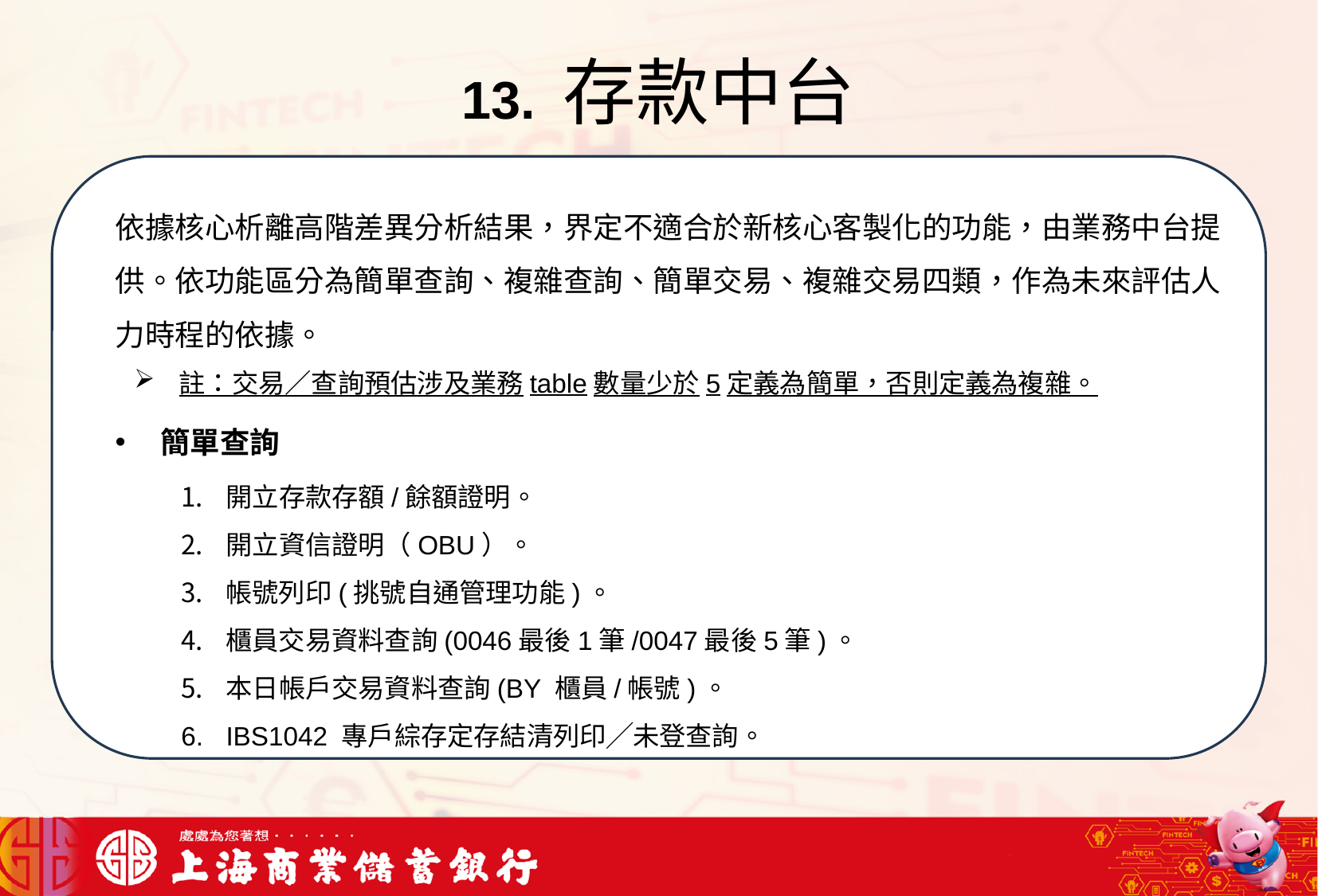

# 13. 存款中台
我們可以將信用卡相關資料存在一個檔案中，將這些檔案中的文字進行詞向量的轉換，把文字轉成數字向量存在向量資料庫中，透過檢索器在向量資料庫搜尋與用戶問題最接近的資訊，透過生成器，生成最合適的答案回覆用戶
依據核心析離高階差異分析結果，界定不適合於新核心客製化的功能，由業務中台提供。依功能區分為簡單查詢、複雜查詢、簡單交易、複雜交易四類，作為未來評估人力時程的依據。

簡單查詢

註：交易／查詢預估涉及業務table數量少於5定義為簡單，否則定義為複雜。

開立存款存額/餘額證明。
開立資信證明（OBU）。
帳號列印(挑號自通管理功能)。
櫃員交易資料查詢(0046最後1筆/0047最後5筆)。
本日帳戶交易資料查詢(BY 櫃員/帳號)。
IBS1042 專戶綜存定存結清列印╱未登查詢。